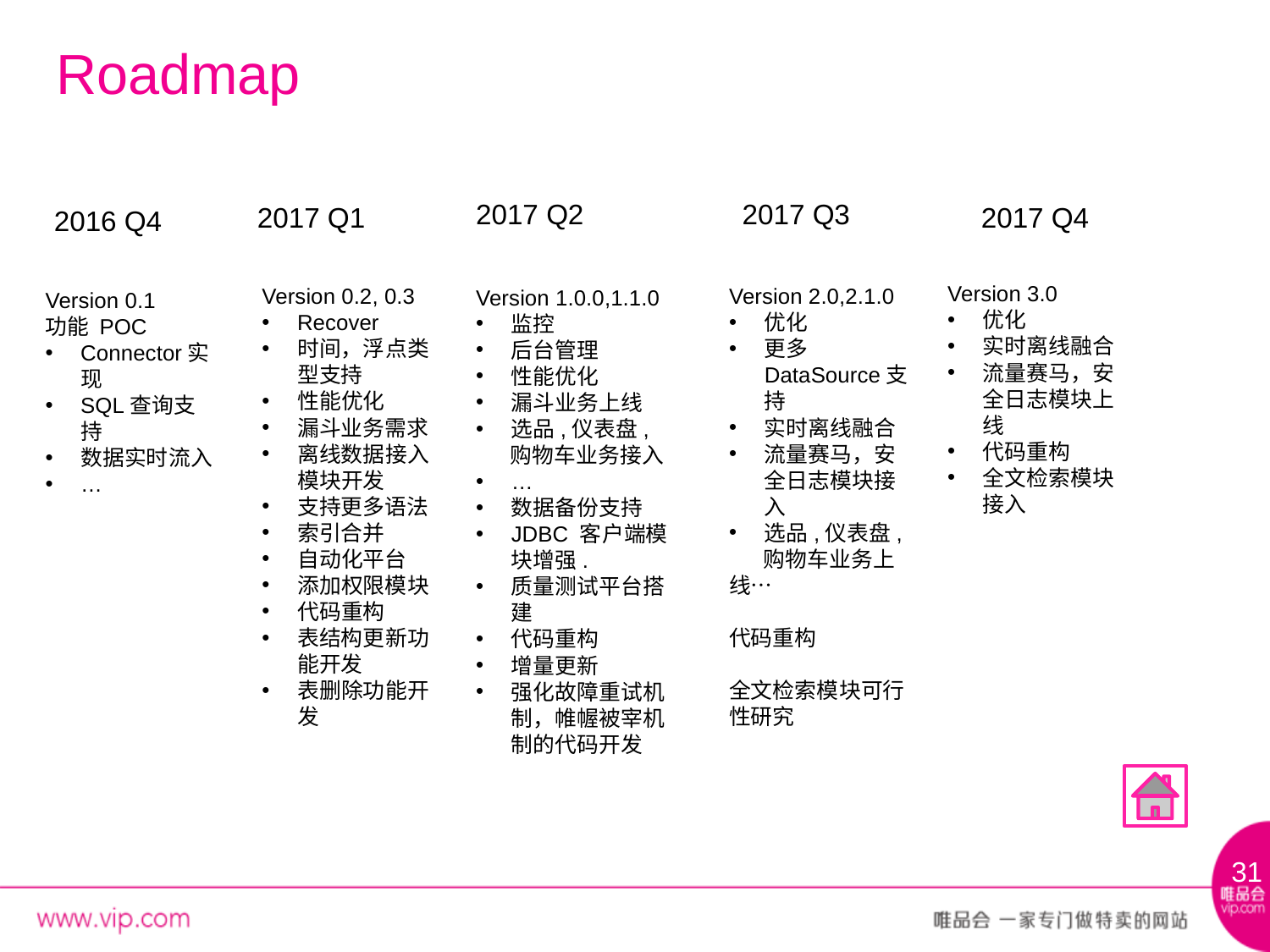

# Roadmap
2017 Q2
2017 Q3
2017 Q1
2017 Q4
2016 Q4
Version 3.0
优化
实时离线融合
流量赛马，安全日志模块上线
代码重构
全文检索模块接入

Version 0.2, 0.3
Recover
时间，浮点类型支持
性能优化
漏斗业务需求
离线数据接入模块开发
支持更多语法
索引合并
自动化平台
添加权限模块
代码重构
表结构更新功能开发
表删除功能开发

Version 2.0,2.1.0
优化
更多DataSource支持
实时离线融合
流量赛马，安全日志模块接入
选品,仪表盘,
      购物车业务上   线…

代码重构

全文检索模块可行性研究

Version 1.0.0,1.1.0
监控
后台管理
性能优化
漏斗业务上线
选品,仪表盘,
      购物车业务接入
…
数据备份支持
JDBC 客户端模块增强.
质量测试平台搭建
代码重构
增量更新
强化故障重试机制，帷幄被宰机制的代码开发

Version 0.1
功能 POC
Connector实现
SQL查询支持
数据实时流入
…